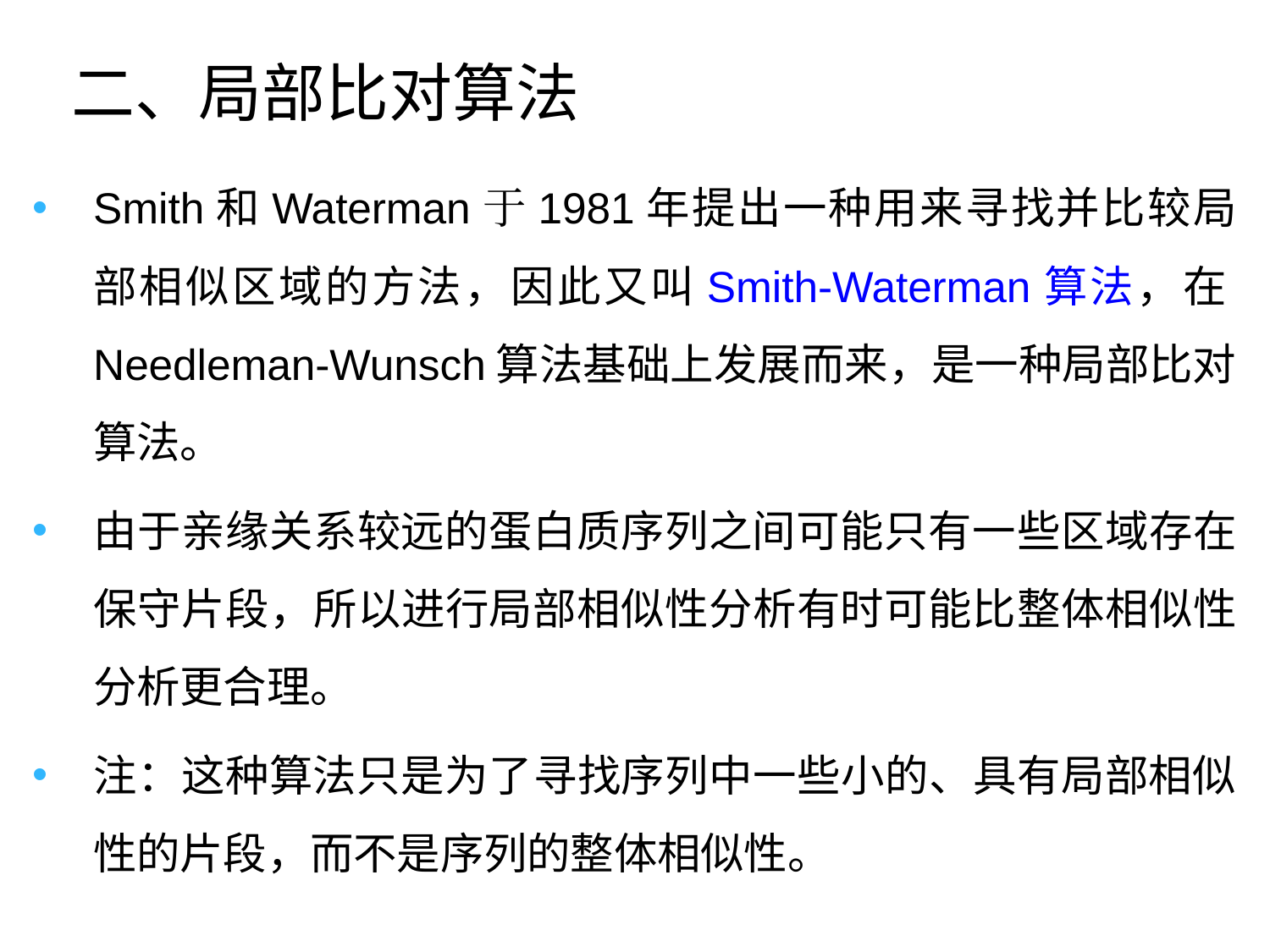

# 二、局部比对算法
Smith和Waterman于1981年提出一种用来寻找并比较局部相似区域的方法，因此又叫Smith-Waterman算法，在Needleman-Wunsch算法基础上发展而来，是一种局部比对算法。
由于亲缘关系较远的蛋白质序列之间可能只有一些区域存在保守片段，所以进行局部相似性分析有时可能比整体相似性分析更合理。
注：这种算法只是为了寻找序列中一些小的、具有局部相似性的片段，而不是序列的整体相似性。
41